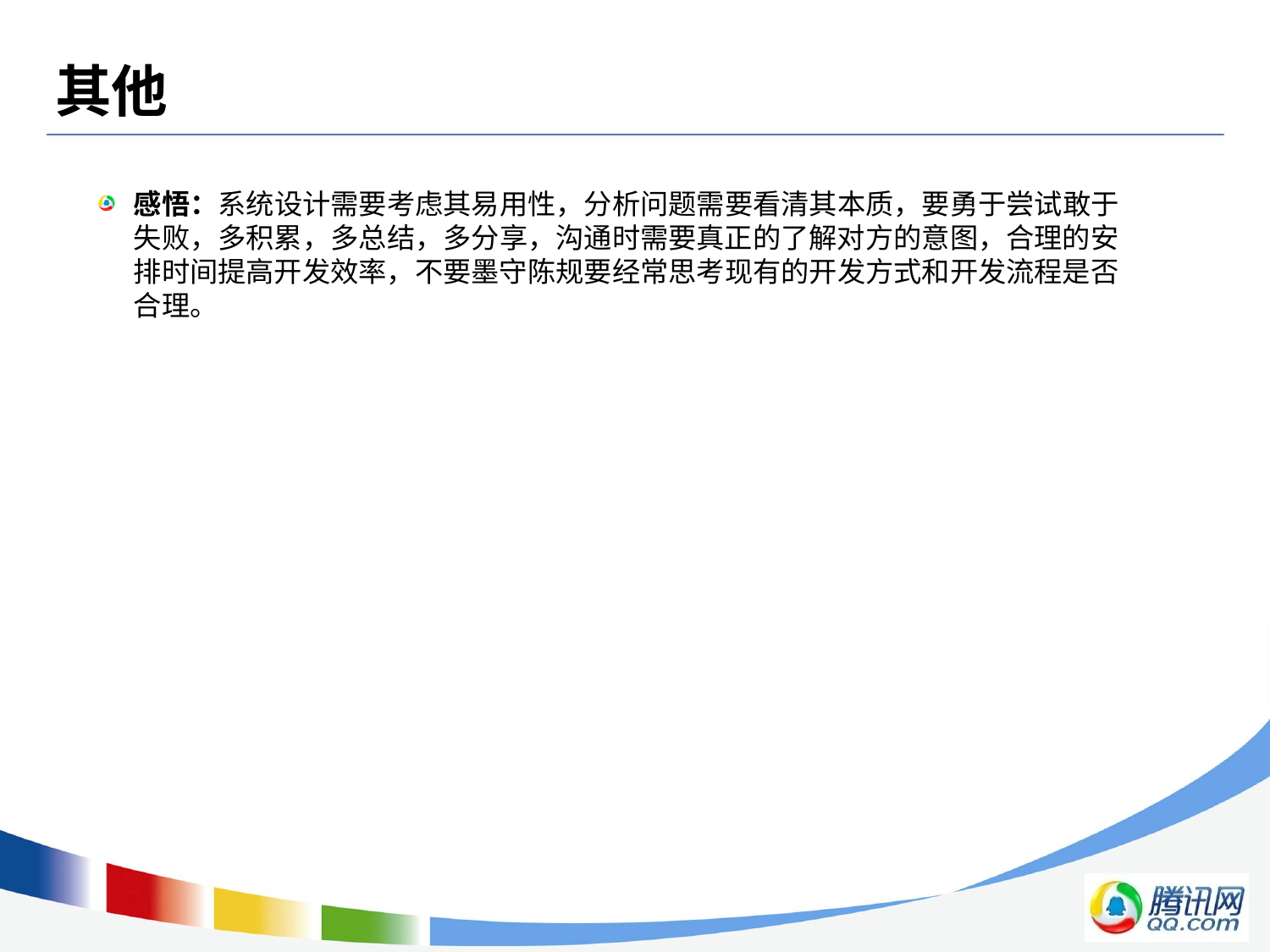

# 其他
感悟：系统设计需要考虑其易用性，分析问题需要看清其本质，要勇于尝试敢于失败，多积累，多总结，多分享，沟通时需要真正的了解对方的意图，合理的安排时间提高开发效率，不要墨守陈规要经常思考现有的开发方式和开发流程是否合理。